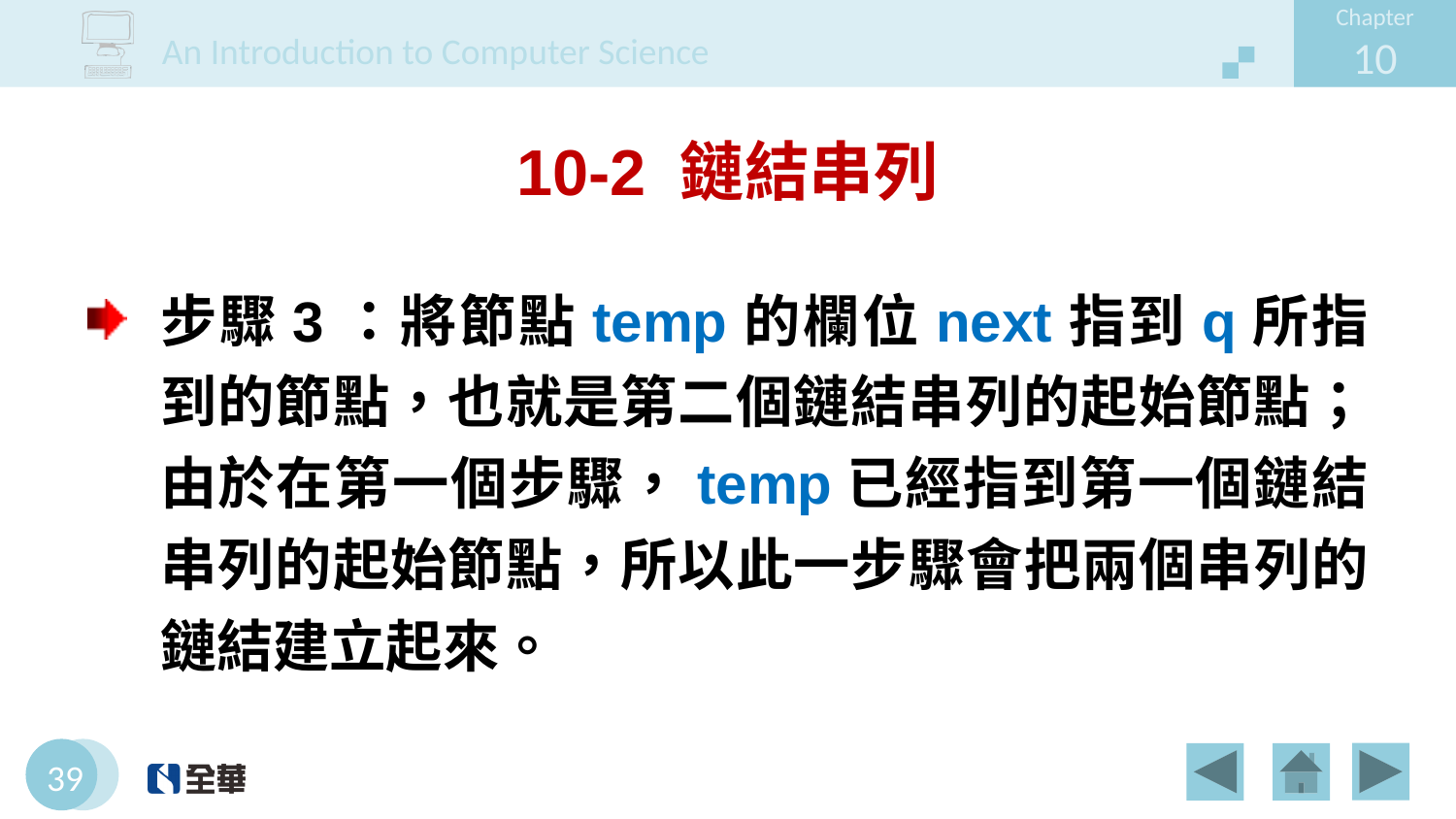

# 10-2 鏈結串列
步驟3：將節點temp的欄位next指到q所指到的節點，也就是第二個鏈結串列的起始節點；由於在第一個步驟，temp已經指到第一個鏈結串列的起始節點，所以此一步驟會把兩個串列的鏈結建立起來。